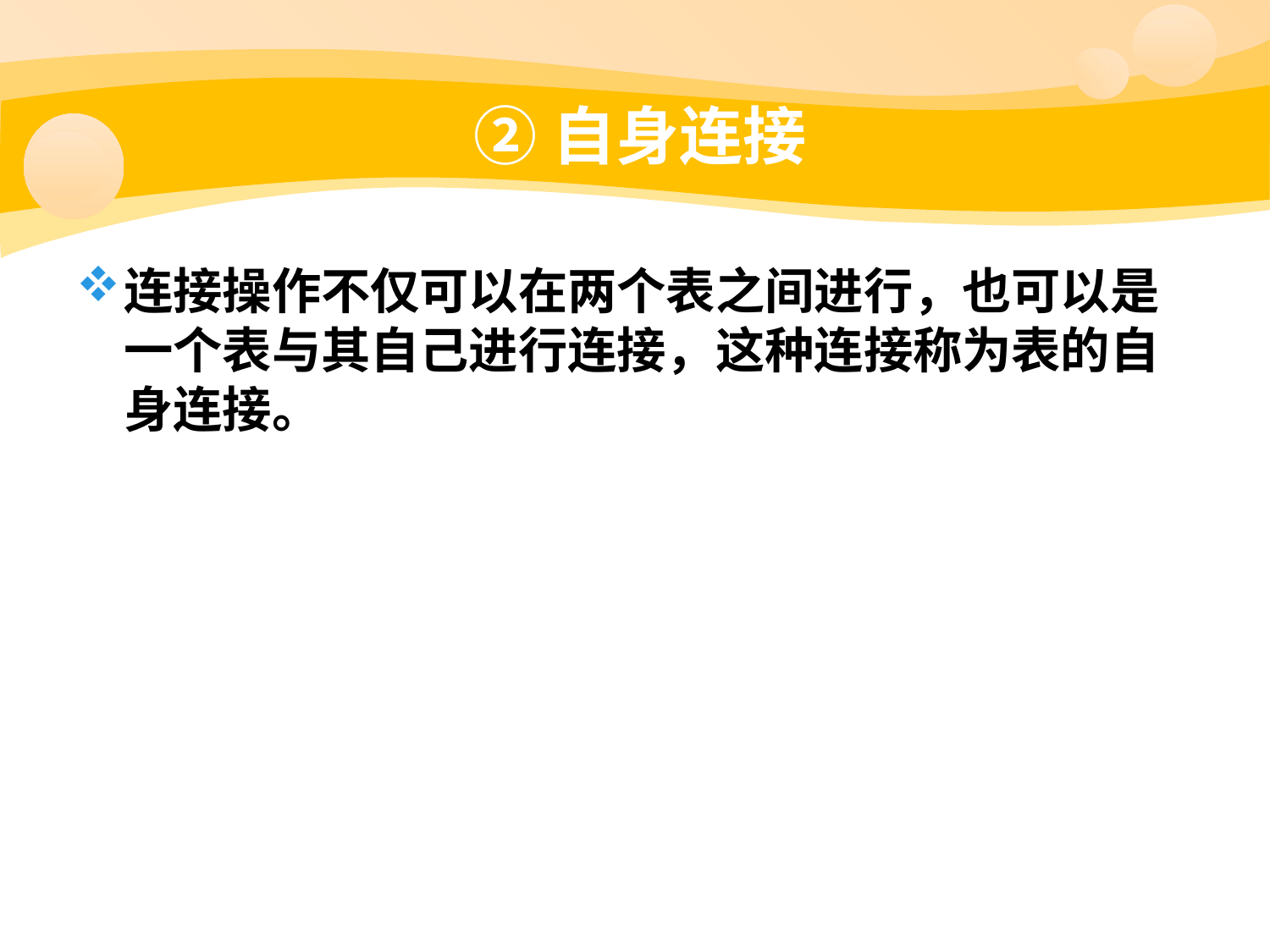

# ②自身连接
连接操作不仅可以在两个表之间进行，也可以是一个表与其自己进行连接，这种连接称为表的自身连接。